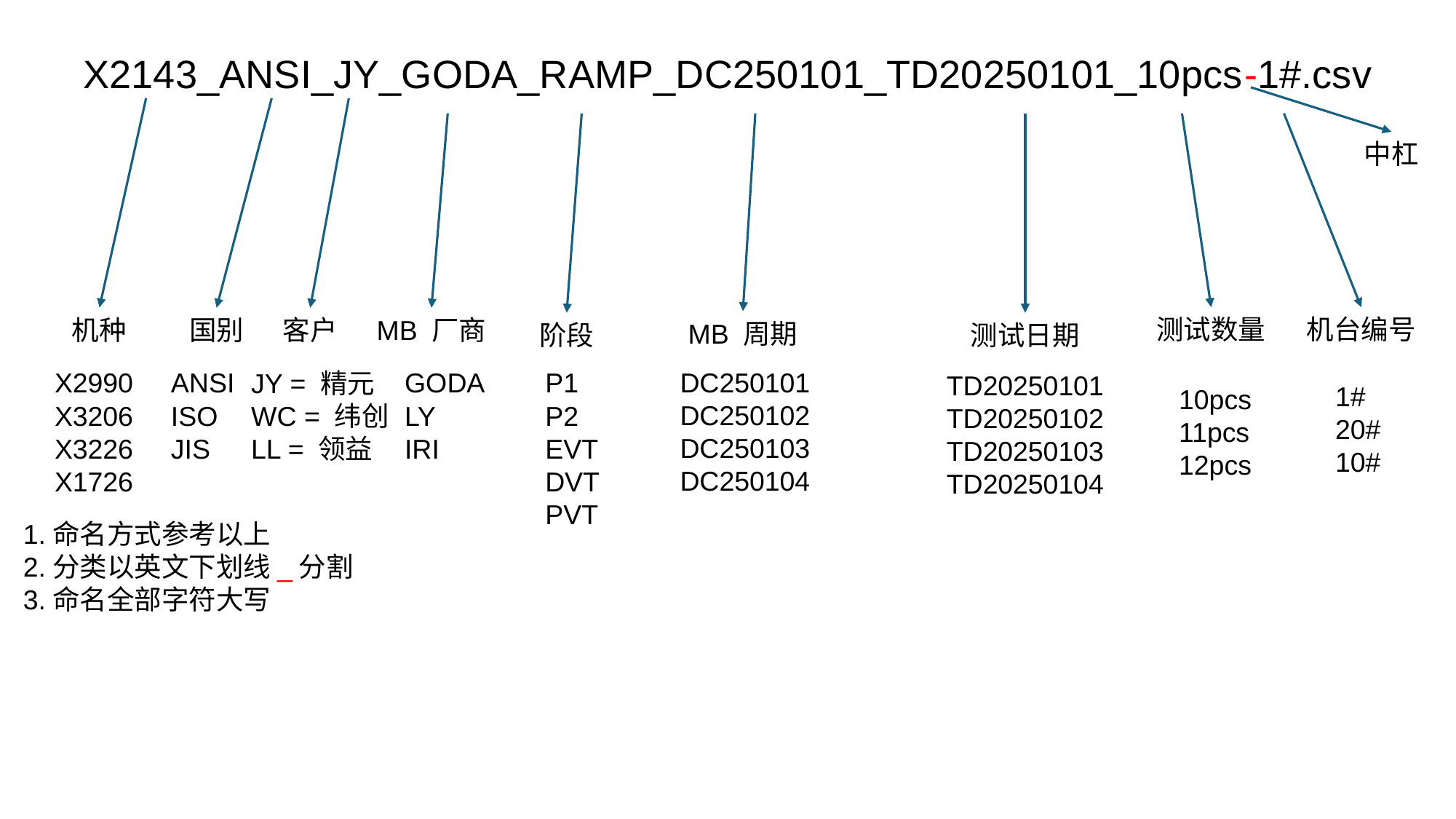

X2143_ANSI_JY_GODA_RAMP_DC250101_TD20250101_10pcs-1#.csv
中杠
测试数量
机台编号
机种
国别
客户
MB 厂商
MB 周期
阶段
测试日期
DC250101
DC250102
DC250103
DC250104
ANSI
ISO
JIS
GODA
LY
IRI
P1
P2
EVT
DVT
PVT
X2990
X3206
X3226
X1726
JY = 精元
WC = 纬创
LL = 领益
TD20250101
TD20250102
TD20250103
TD20250104
1#
20#
10#
10pcs
11pcs
12pcs
1.命名方式参考以上
2.分类以英文下划线_分割
3.命名全部字符大写